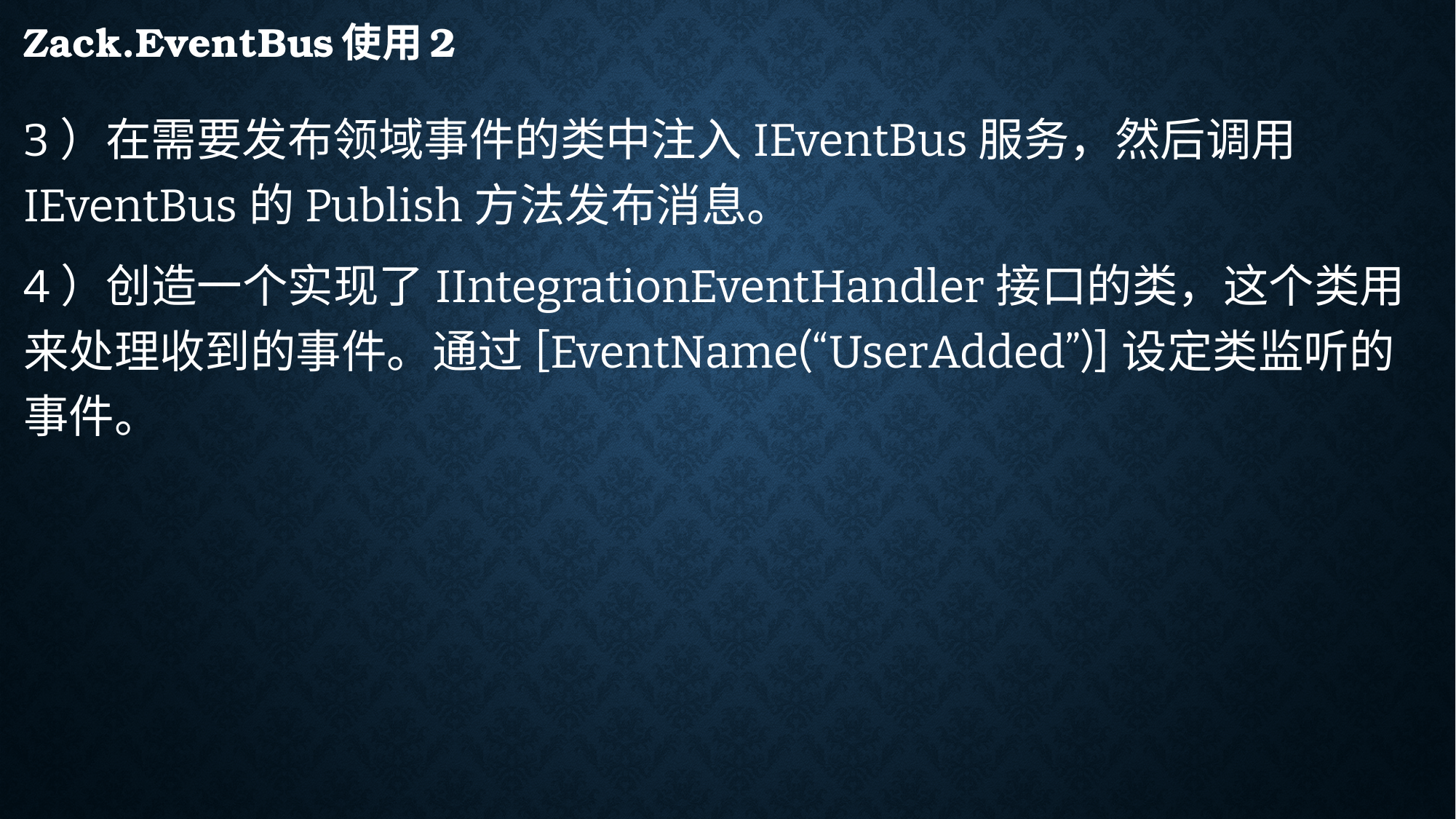

# Zack.EventBus使用2
3）在需要发布领域事件的类中注入IEventBus服务，然后调用IEventBus的Publish方法发布消息。
4）创造一个实现了IIntegrationEventHandler接口的类，这个类用来处理收到的事件。通过[EventName(“UserAdded”)]设定类监听的事件。